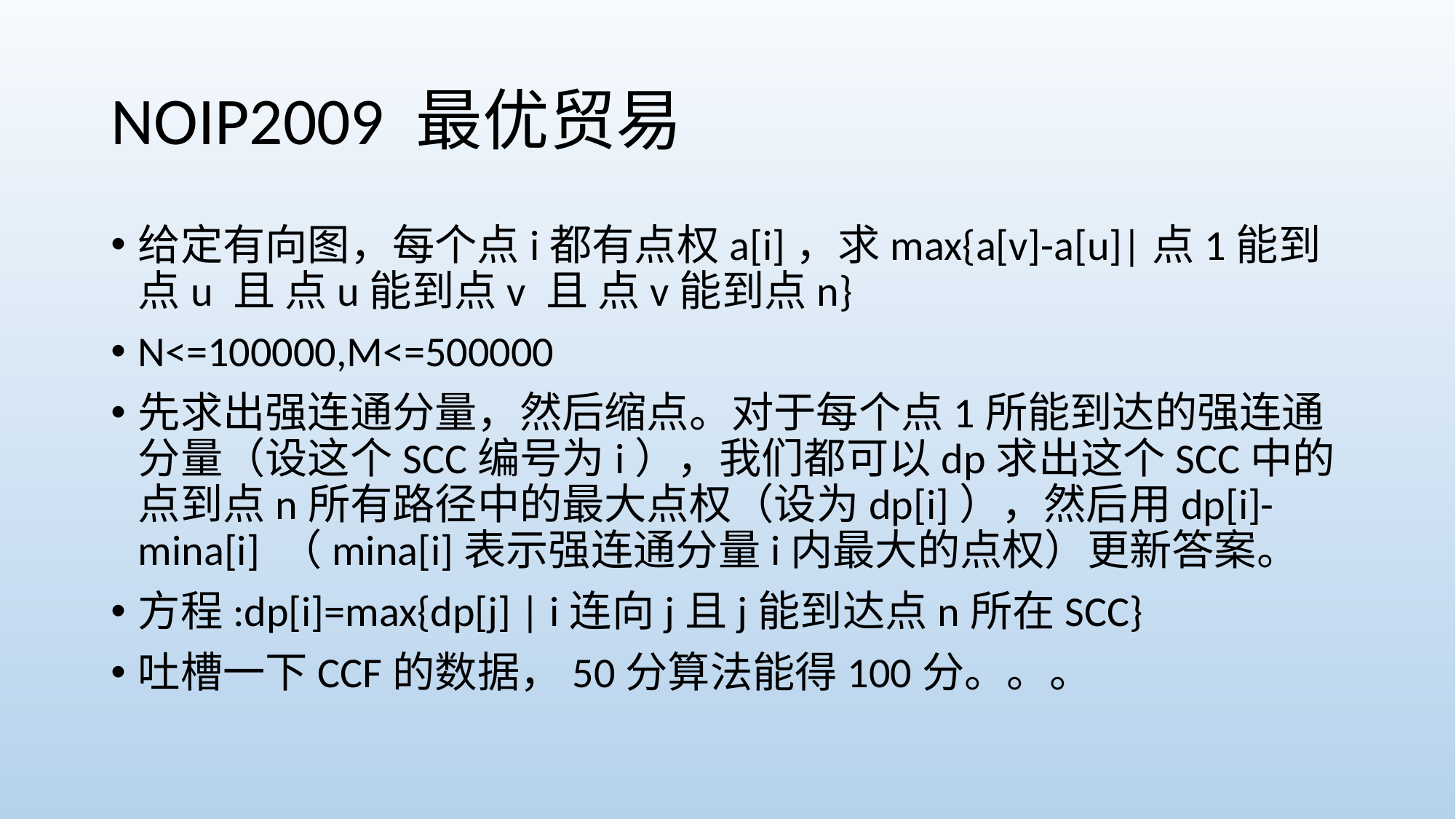

# NOIP2009 最优贸易
给定有向图，每个点i都有点权a[i]，求max{a[v]-a[u]|点1能到点u 且 点u能到点v 且 点v能到点n}
N<=100000,M<=500000
先求出强连通分量，然后缩点。对于每个点1所能到达的强连通分量（设这个SCC编号为i），我们都可以dp求出这个SCC中的点到点n所有路径中的最大点权（设为dp[i]），然后用dp[i]-mina[i] （mina[i]表示强连通分量i内最大的点权）更新答案。
方程:dp[i]=max{dp[j] | i连向j且j能到达点n所在SCC}
吐槽一下CCF的数据，50分算法能得100分。。。